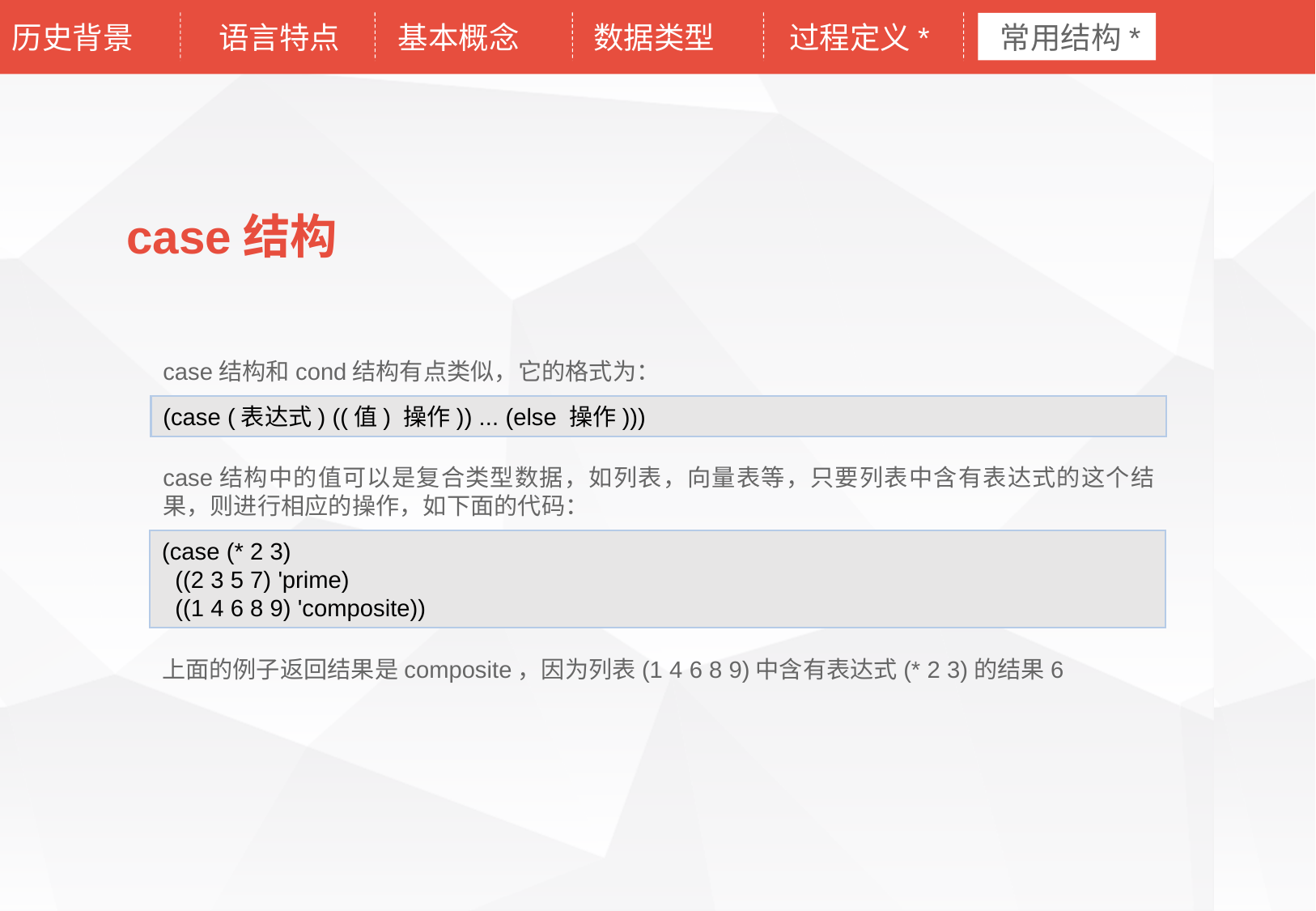

历史背景

语言特点

基本概念

数据类型

过程定义*

常用结构*

case结构
case结构和cond结构有点类似，它的格式为：
(case (表达式) ((值) 操作)) ... (else 操作)))
case结构中的值可以是复合类型数据，如列表，向量表等，只要列表中含有表达式的这个结果，则进行相应的操作，如下面的代码：
(case (* 2 3)
  ((2 3 5 7) 'prime)
  ((1 4 6 8 9) 'composite))
上面的例子返回结果是composite，因为列表(1 4 6 8 9)中含有表达式(* 2 3)的结果6